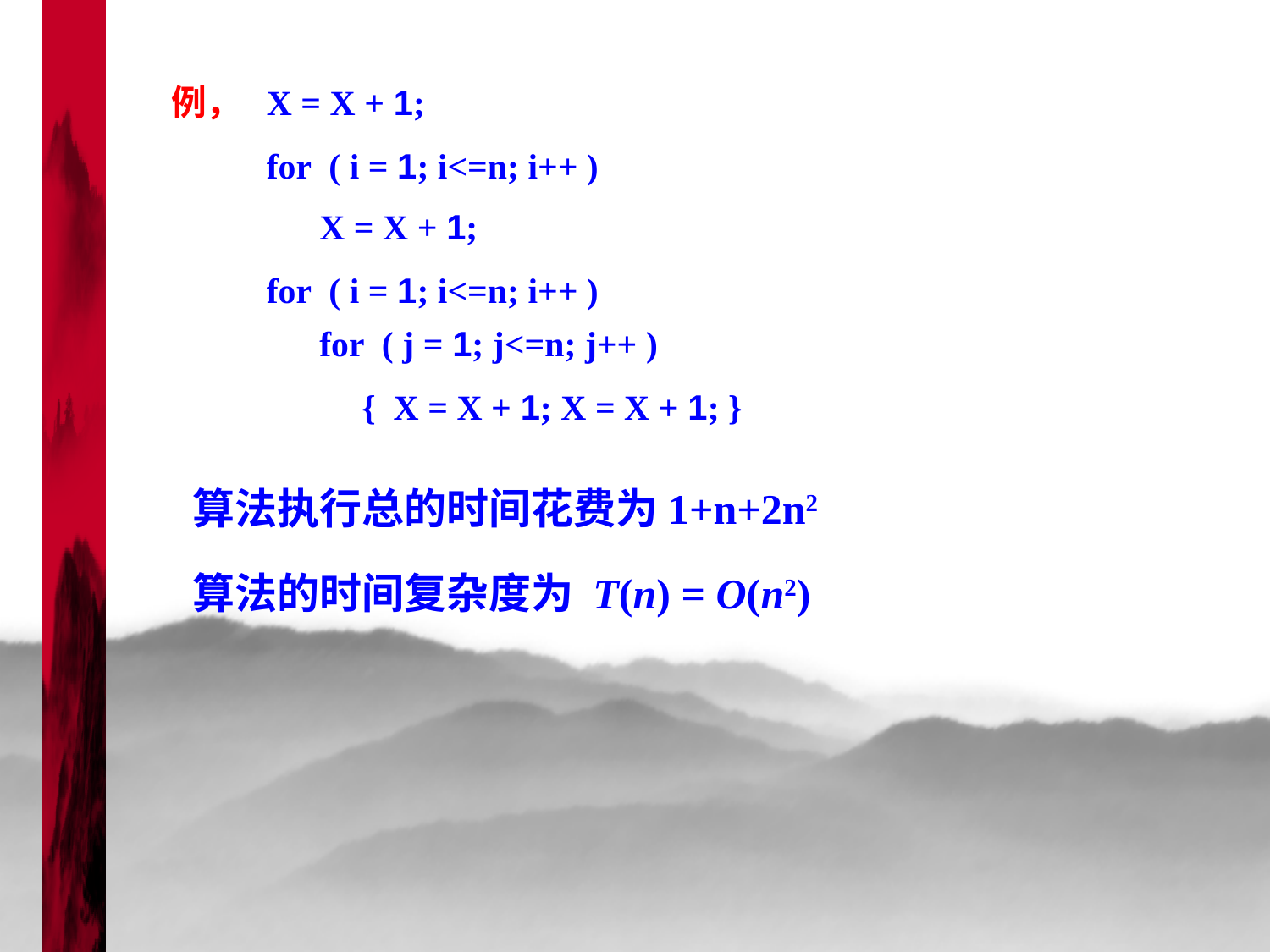

例，
X = X + 1;
for  ( i = 1; i<=n; i++ )
X = X + 1;
for  ( i = 1; i<=n; i++ )
for  ( j = 1; j<=n; j++ )
{  X = X + 1; X = X + 1; }
算法执行总的时间花费为1+n+2n2
算法的时间复杂度为 T(n) = O(n2)